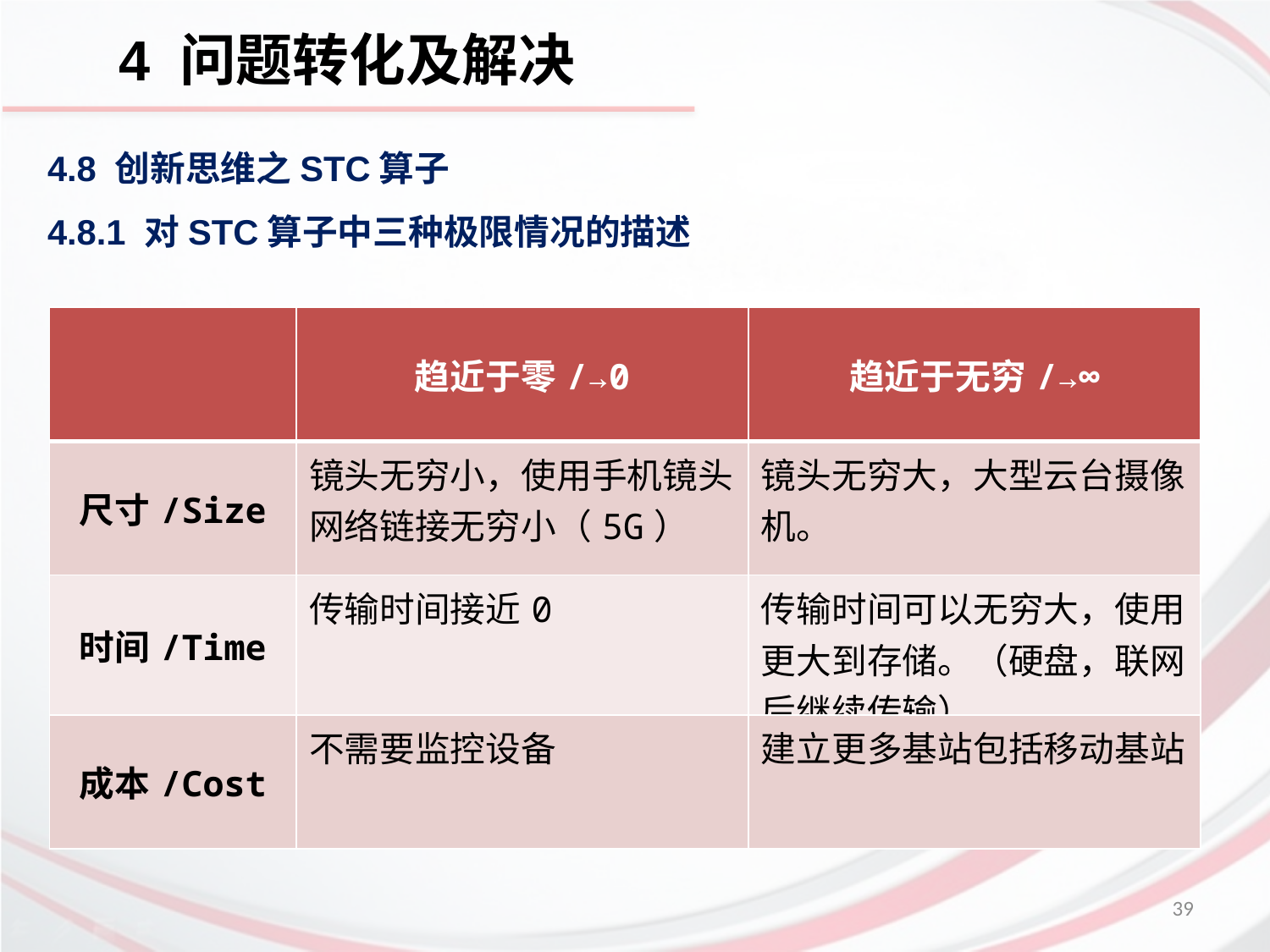

4 问题转化及解决
4.8 创新思维之STC算子
4.8.1 对STC算子中三种极限情况的描述

|  | 趋近于零/→0 | 趋近于无穷/→∞ |
| --- | --- | --- |
| 尺寸/Size | 镜头无穷小，使用手机镜头 网络链接无穷小（5G） | 镜头无穷大，大型云台摄像机。 |
| 时间/Time | 传输时间接近0 | 传输时间可以无穷大，使用更大到存储。（硬盘，联网后继续传输） |
| 成本/Cost | 不需要监控设备 | 建立更多基站包括移动基站 |
39